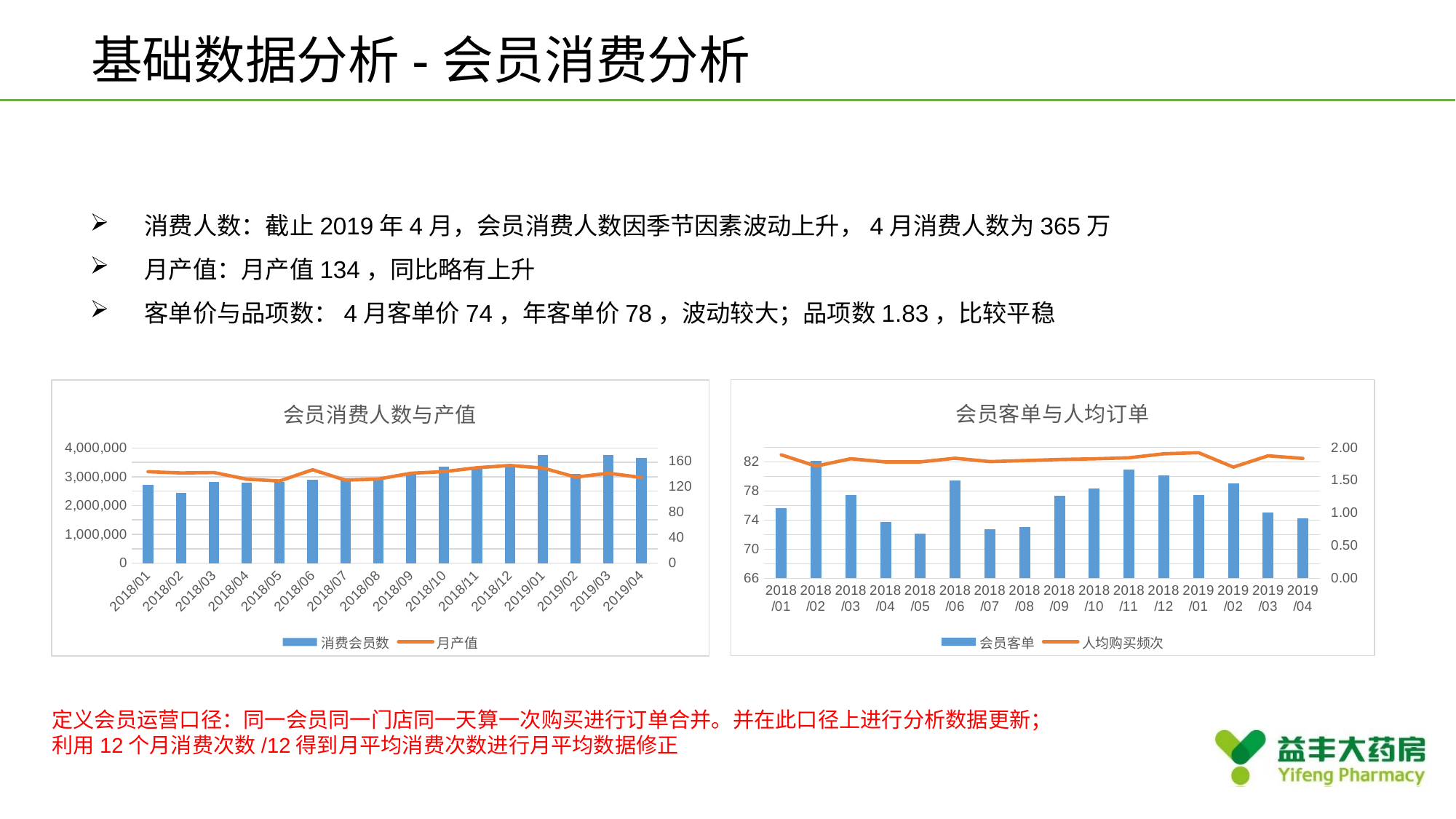

基础数据分析-会员消费分析
消费人数：截止2019年4月，会员消费人数因季节因素波动上升，4月消费人数为365万
月产值：月产值134，同比略有上升
客单价与品项数：4月客单价74，年客单价78，波动较大；品项数1.83，比较平稳

### Chart: 会员客单与人均订单

| Category | 会员客单 | 人均购买频次 |
|---|---|---|
| 2018/01 | 75.6637473074973 | 1.888518 |
| 2018/02 | 82.1459081746454 | 1.715683 |
| 2018/03 | 77.4471678178381 | 1.828251 |
| 2018/04 | 73.7618289018636 | 1.778917 |
| 2018/05 | 72.130031536449 | 1.780033 |
| 2018/06 | 79.5010626278625 | 1.83587 |
| 2018/07 | 72.7113897655549 | 1.78405 |
| 2018/08 | 73.0274408213507 | 1.800195 |
| 2018/09 | 77.3541284678617 | 1.816807 |
| 2018/10 | 78.3187211195352 | 1.826652 |
| 2018/11 | 80.9284262399819 | 1.84284 |
| 2018/12 | 80.1989119343382 | 1.903924 |
| 2019/01 | 77.4426249897077 | 1.92057 |
| 2019/02 | 79.1072006609811 | 1.700083 |
| 2019/03 | 75.0472995356464 | 1.873093 |
| 2019/04 | 74.2326933408221 | 1.832607 |

### Chart: 会员消费人数与产值

| Category | 消费会员数 | 月产值 |
|---|---|---|
| 2018/01 | 2727470.0 | 142.892371223148 |
| 2018/02 | 2434912.0 | 140.93640143463 |
| 2018/03 | 2822743.0 | 141.592924772109 |
| 2018/04 | 2788137.0 | 131.216242612898 |
| 2018/05 | 2822612.0 | 128.393900153474 |
| 2018/06 | 2901094.0 | 145.953631143975 |
| 2018/07 | 2891060.0 | 129.720815448313 |
| 2018/08 | 2968067.0 | 131.463673859114 |
| 2018/09 | 3107523.0 | 140.537533553251 |
| 2018/10 | 3347908.0 | 143.06112239942 |
| 2018/11 | 3305627.0 | 149.138149319327 |
| 2018/12 | 3417574.0 | 152.692699842051 |
| 2019/01 | 3768899.0 | 148.73401613044 |
| 2019/02 | 3110731.0 | 134.488835231976 |
| 2019/03 | 3765675.0 | 140.570601666367 |
| 2019/04 | 3650519.0 | 133.812390884693 |
定义会员运营口径：同一会员同一门店同一天算一次购买进行订单合并。并在此口径上进行分析数据更新；
利用12个月消费次数/12得到月平均消费次数进行月平均数据修正